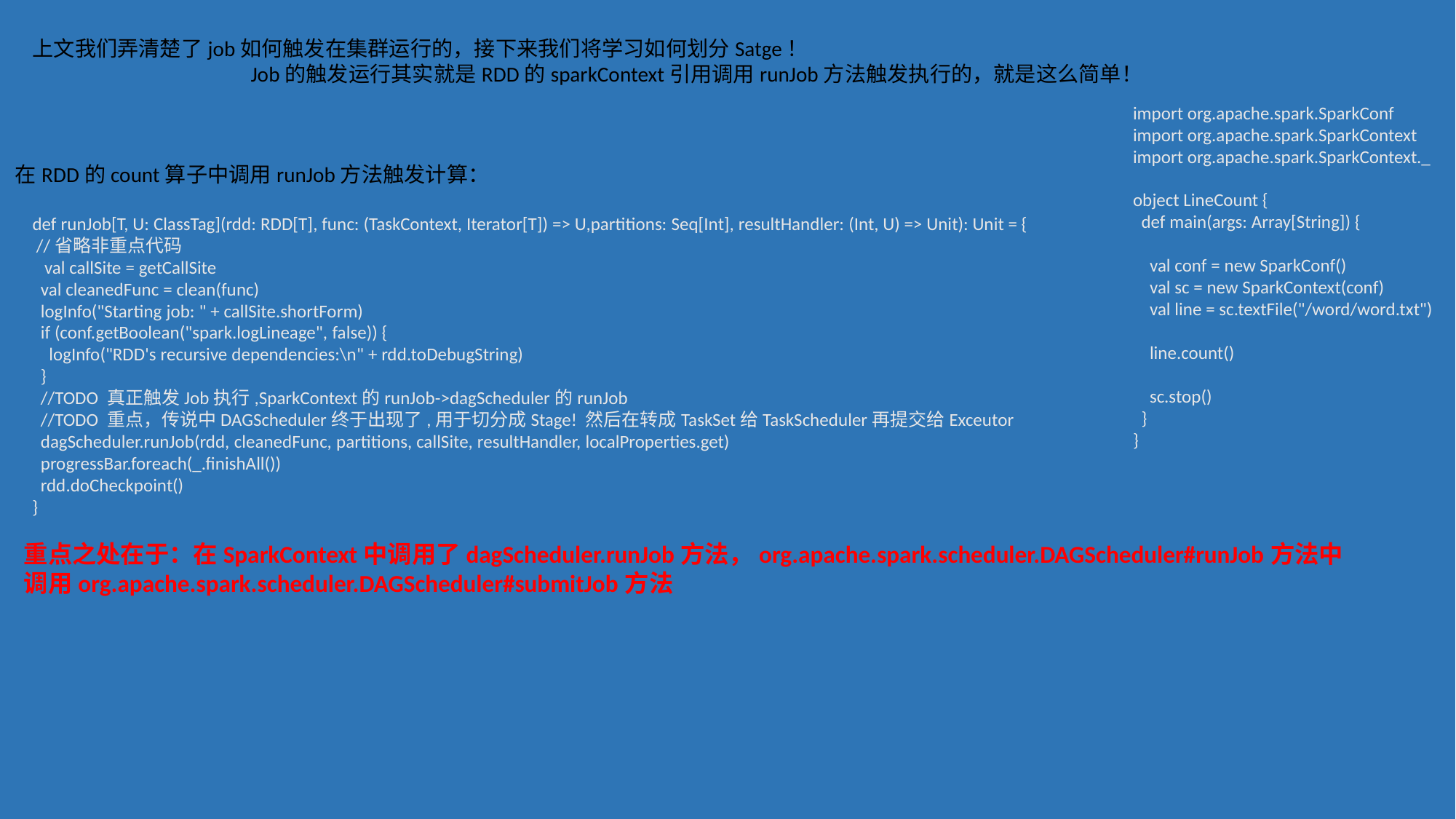

上文我们弄清楚了job如何触发在集群运行的，接下来我们将学习如何划分Satge！
		Job的触发运行其实就是RDD的sparkContext引用调用runJob方法触发执行的，就是这么简单！

import org.apache.spark.SparkConf
import org.apache.spark.SparkContext
import org.apache.spark.SparkContext._

object LineCount {
  def main(args: Array[String]) {

    val conf = new SparkConf()
    val sc = new SparkContext(conf)
    val line = sc.textFile("/word/word.txt")

    line.count()

    sc.stop()
  }
}
在RDD的count算子中调用runJob方法触发计算：

  def runJob[T, U: ClassTag](rdd: RDD[T], func: (TaskContext, Iterator[T]) => U,partitions: Seq[Int], resultHandler: (Int, U) => Unit): Unit = {
   //省略非重点代码
    val callSite = getCallSite
    val cleanedFunc = clean(func)
    logInfo("Starting job: " + callSite.shortForm)
    if (conf.getBoolean("spark.logLineage", false)) {
      logInfo("RDD's recursive dependencies:\n" + rdd.toDebugString)
    }
    //TODO 真正触发Job执行,SparkContext的runJob->dagScheduler的runJob
    //TODO 重点，传说中DAGScheduler终于出现了,用于切分成Stage! 然后在转成TaskSet给TaskScheduler再提交给Exceutor
    dagScheduler.runJob(rdd, cleanedFunc, partitions, callSite, resultHandler, localProperties.get)
    progressBar.foreach(_.finishAll())
    rdd.doCheckpoint()
  }
重点之处在于：在SparkContext中调用了dagScheduler.runJob方法，org.apache.spark.scheduler.DAGScheduler#runJob方法中
调用org.apache.spark.scheduler.DAGScheduler#submitJob方法